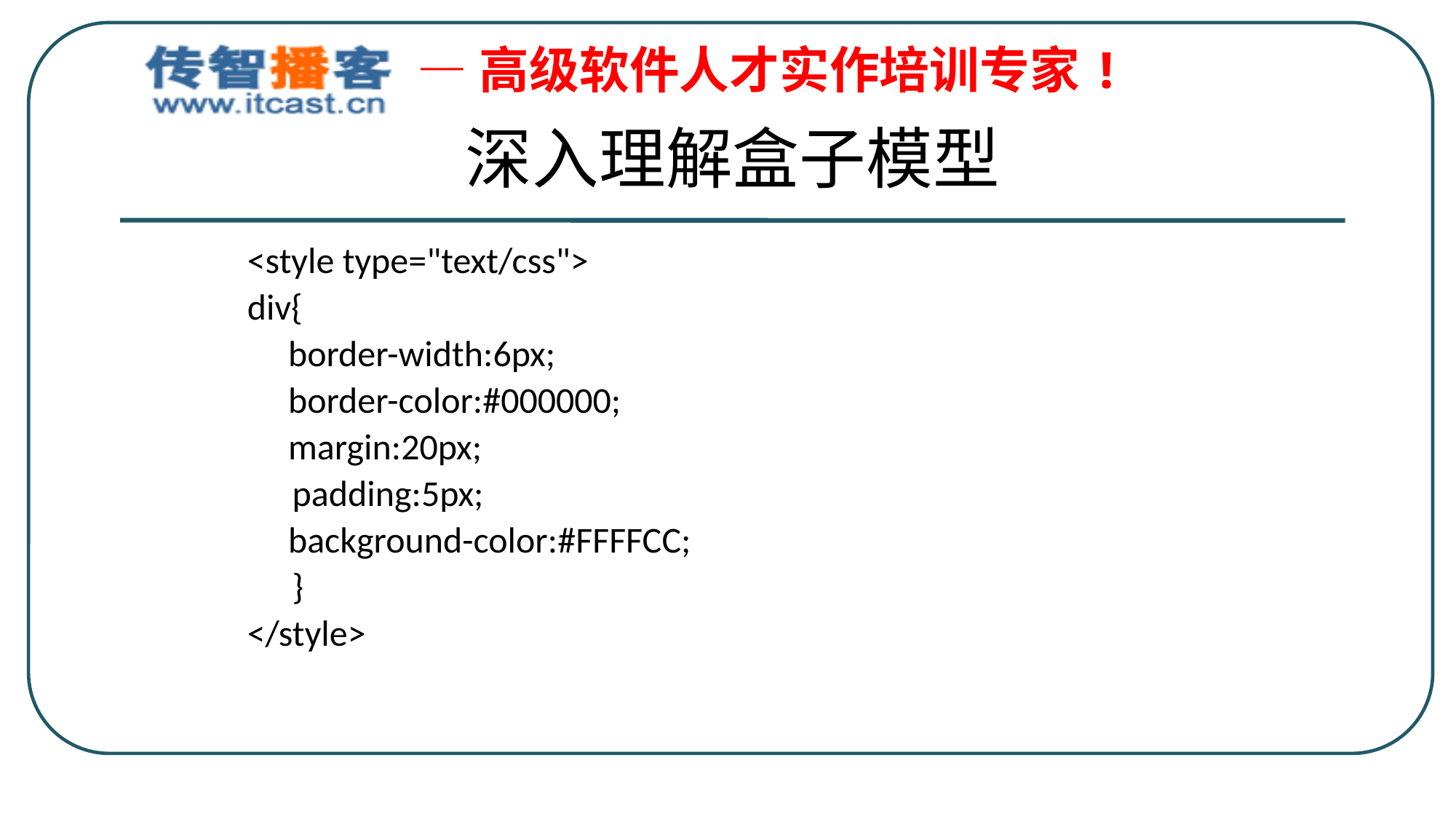

# 深入理解盒子模型
<style type="text/css">
div{
	border-width:6px;
	border-color:#000000;
	margin:20px;
　padding:5px;
	background-color:#FFFFCC;
　}
</style>